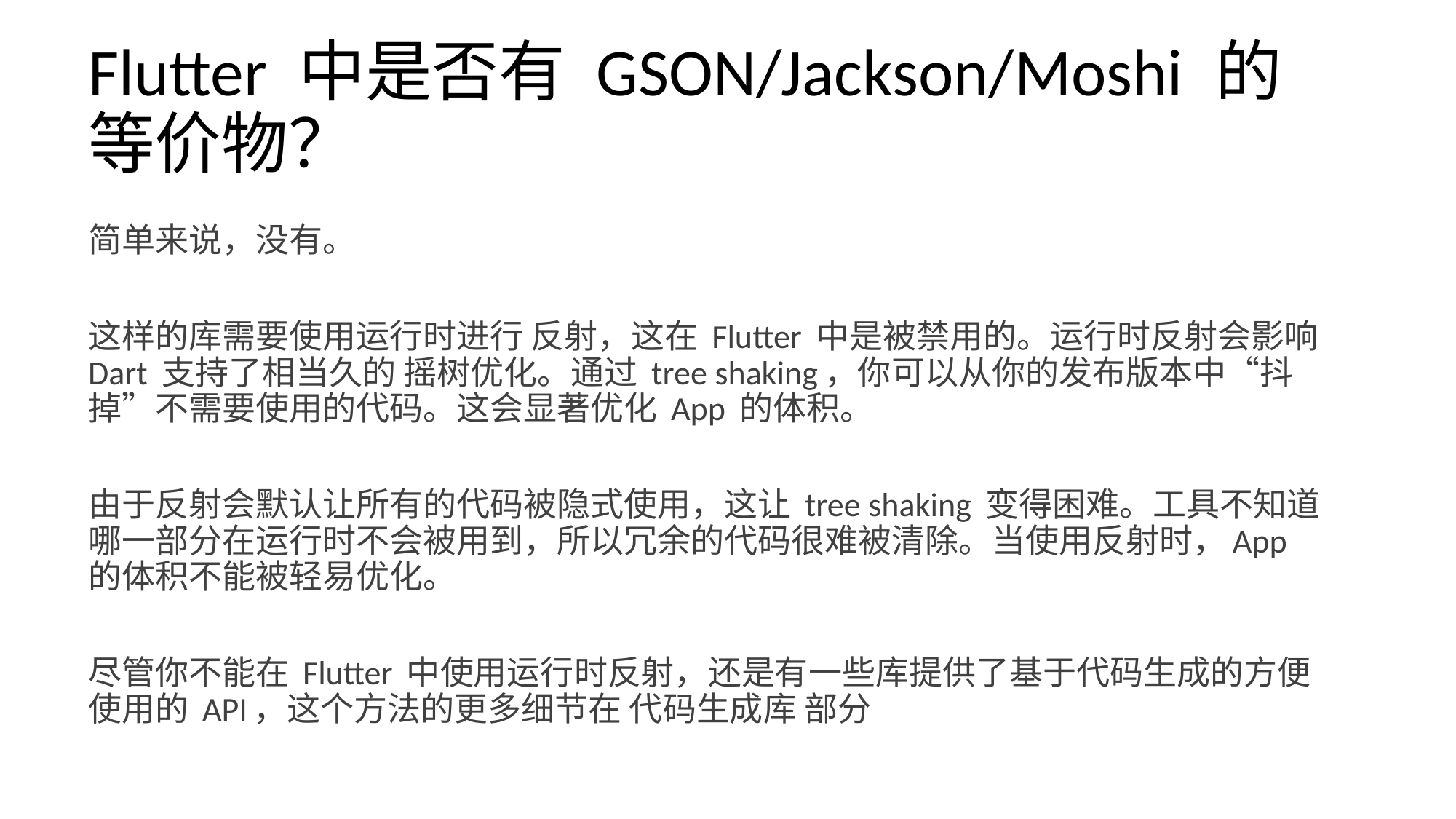

# Flutter 中是否有 GSON/Jackson/Moshi 的等价物？
简单来说，没有。

这样的库需要使用运行时进行 反射，这在 Flutter 中是被禁用的。运行时反射会影响 Dart 支持了相当久的 摇树优化。通过 tree shaking，你可以从你的发布版本中“抖掉”不需要使用的代码。这会显著优化 App 的体积。

由于反射会默认让所有的代码被隐式使用，这让 tree shaking 变得困难。工具不知道哪一部分在运行时不会被用到，所以冗余的代码很难被清除。当使用反射时，App 的体积不能被轻易优化。

尽管你不能在 Flutter 中使用运行时反射，还是有一些库提供了基于代码生成的方便使用的 API，这个方法的更多细节在 代码生成库 部分